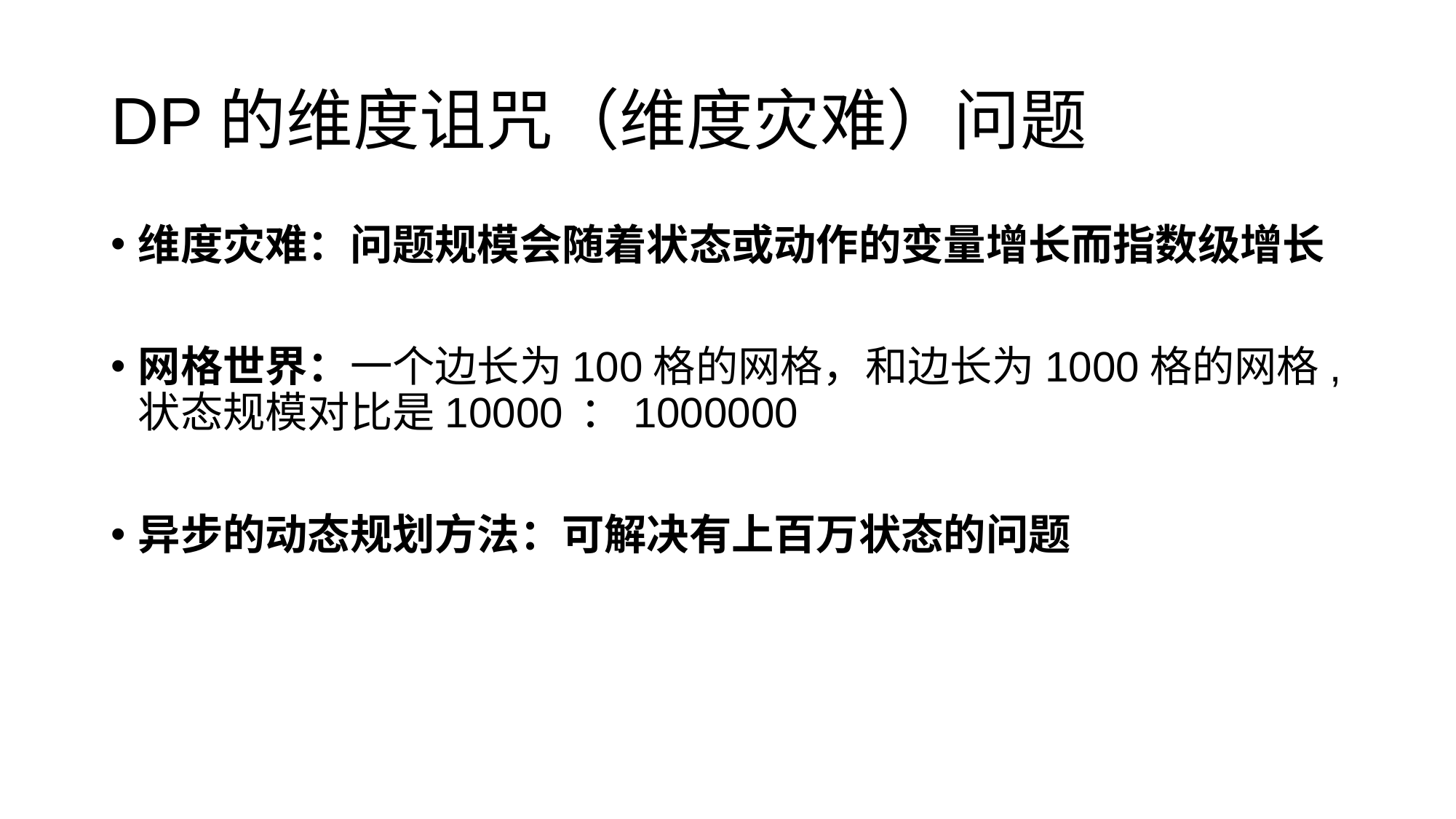

# DP的维度诅咒（维度灾难）问题
维度灾难：问题规模会随着状态或动作的变量增长而指数级增长

网格世界：一个边长为100格的网格，和边长为1000格的网格,状态规模对比是10000 ：1000000

异步的动态规划方法：可解决有上百万状态的问题